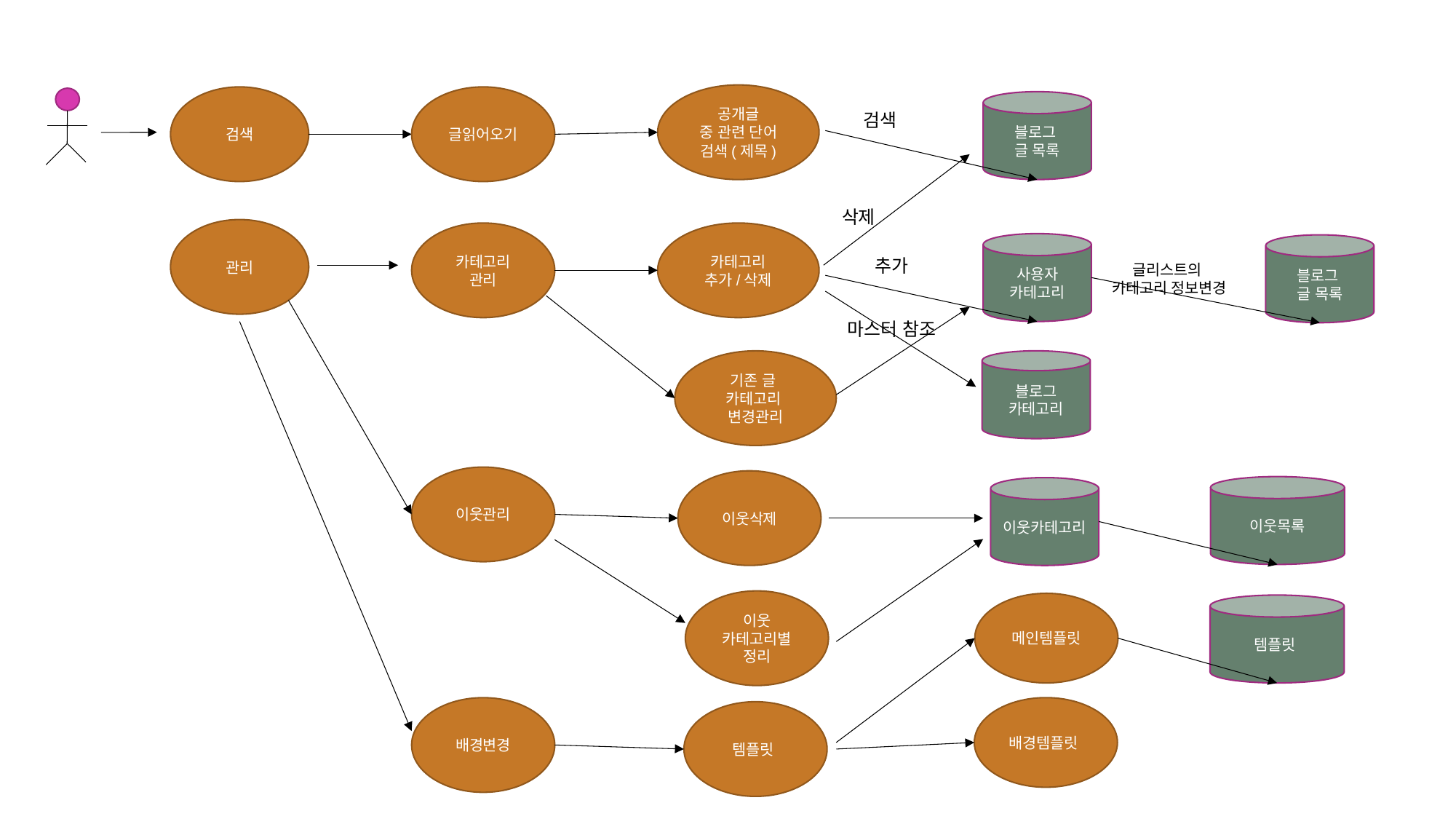

공개글
중 관련 단어 검색(제목)
검색
글읽어오기

블로그
글 목록
검색
삭제
관리
카테고리 관리
카테고리
추가/삭제
사용자
카테고리
블로그
글 목록
글리스트의
카테고리 정보변경
추가
마스터 참조
기존 글
카테고리
변경관리
블로그
카테고리
이웃관리
이웃삭제
이웃목록
이웃카테고리
이웃
카테고리별정리
메인템플릿
템플릿
배경변경
배경템플릿
템플릿